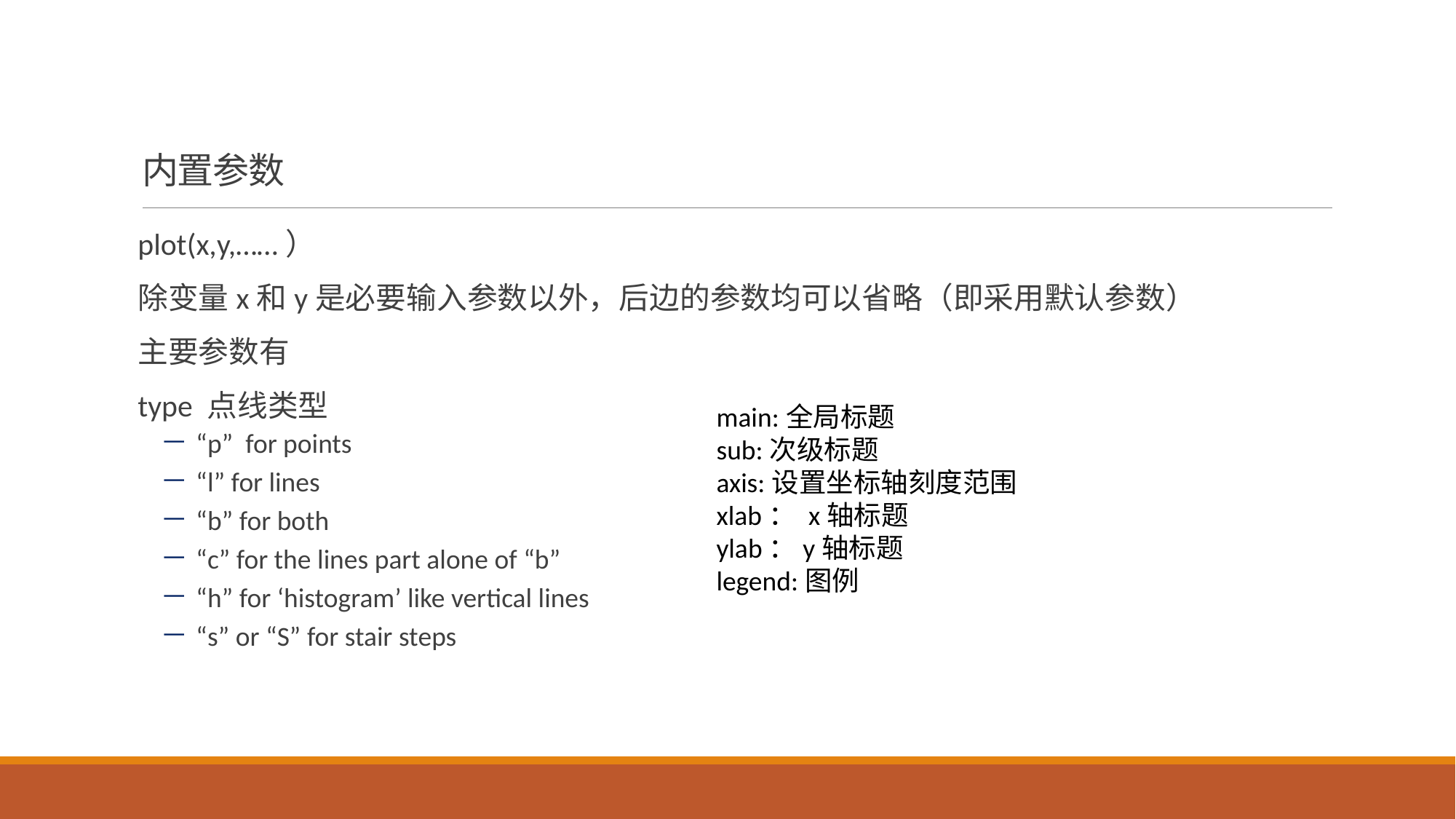

# 内置参数
plot(x,y,……）
除变量x和y是必要输入参数以外，后边的参数均可以省略（即采用默认参数）
主要参数有
type 点线类型
“p”  for points
“l” for lines
“b” for both
“c” for the lines part alone of “b”
“h” for ‘histogram’ like vertical lines
“s” or “S” for stair steps
main:全局标题
sub:次级标题
axis:设置坐标轴刻度范围
xlab： x轴标题
ylab：y轴标题
legend:图例